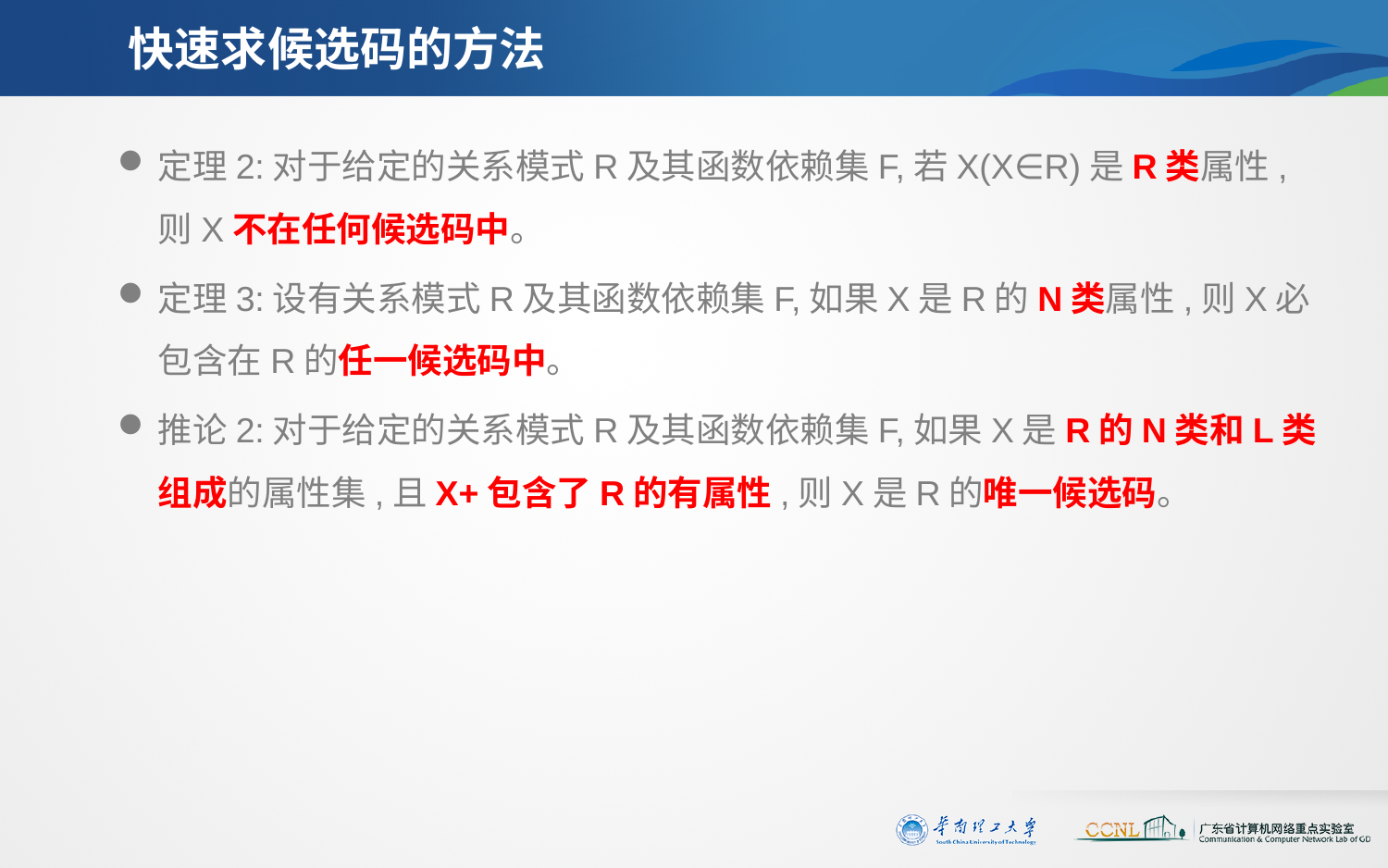

# 快速求候选码的方法
定理2:对于给定的关系模式R及其函数依赖集F,若X(X∈R)是R类属性,则X不在任何候选码中。
定理3:设有关系模式R及其函数依赖集F,如果X是R的N类属性,则X必包含在R的任一候选码中。
推论2:对于给定的关系模式R及其函数依赖集F,如果X是R的N类和L类组成的属性集,且X+包含了R的有属性,则X是R的唯一候选码。